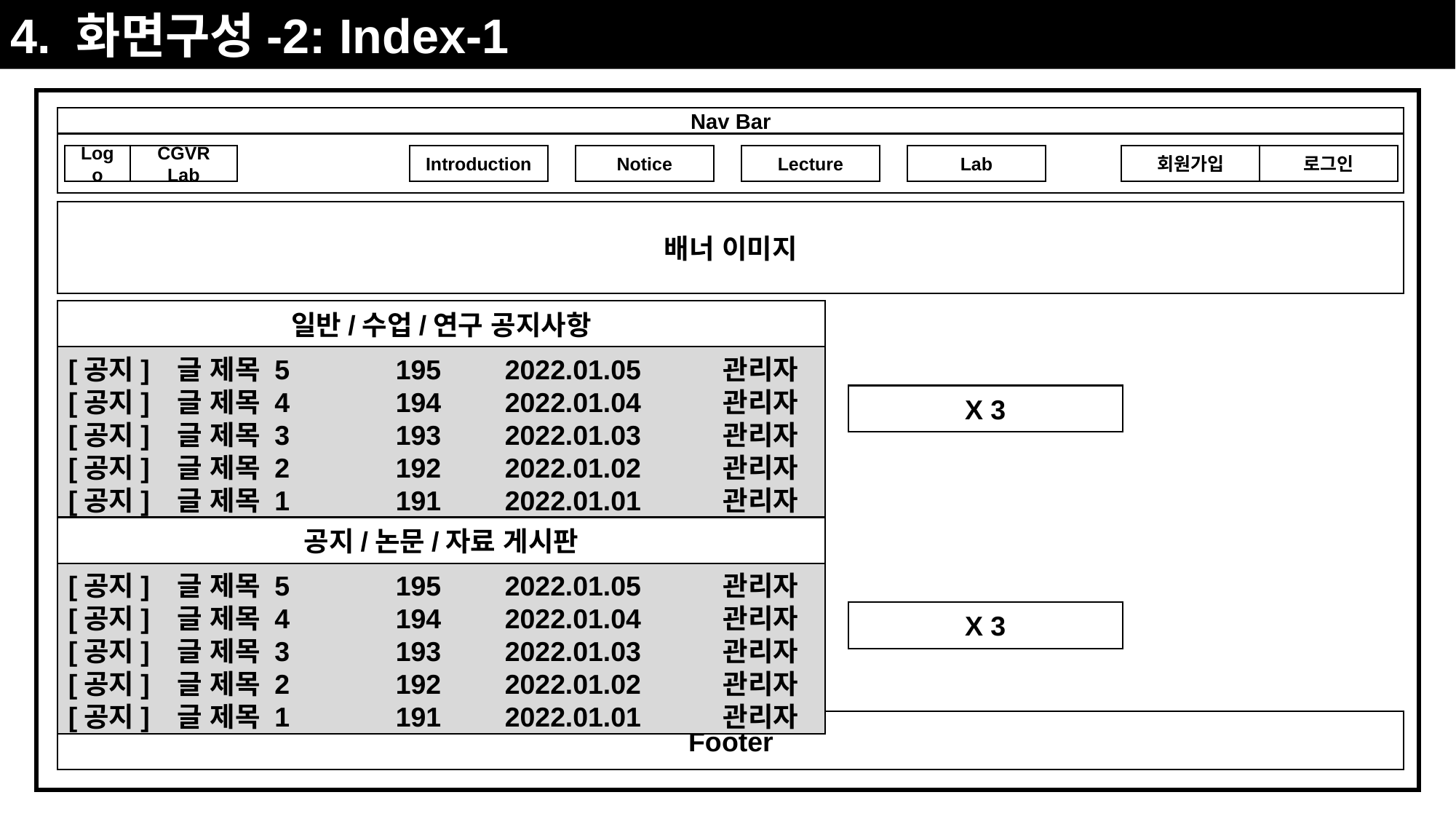

4. 화면구성-2: Index-1

Nav Bar

Logo
CGVR Lab
Introduction
Notice
Lecture
Lab
회원가입
로그인
배너 이미지
일반/수업/연구 공지사항
[공지]	글 제목 5	195	2022.01.05	관리자
[공지]	글 제목 4	194	2022.01.04	관리자
[공지]	글 제목 3	193	2022.01.03	관리자
[공지]	글 제목 2	192	2022.01.02	관리자
[공지]	글 제목 1	191	2022.01.01	관리자
X 3
공지/논문/자료 게시판
[공지]	글 제목 5	195	2022.01.05	관리자
[공지]	글 제목 4	194	2022.01.04	관리자
[공지]	글 제목 3	193	2022.01.03	관리자
[공지]	글 제목 2	192	2022.01.02	관리자
[공지]	글 제목 1	191	2022.01.01	관리자
X 3
Footer